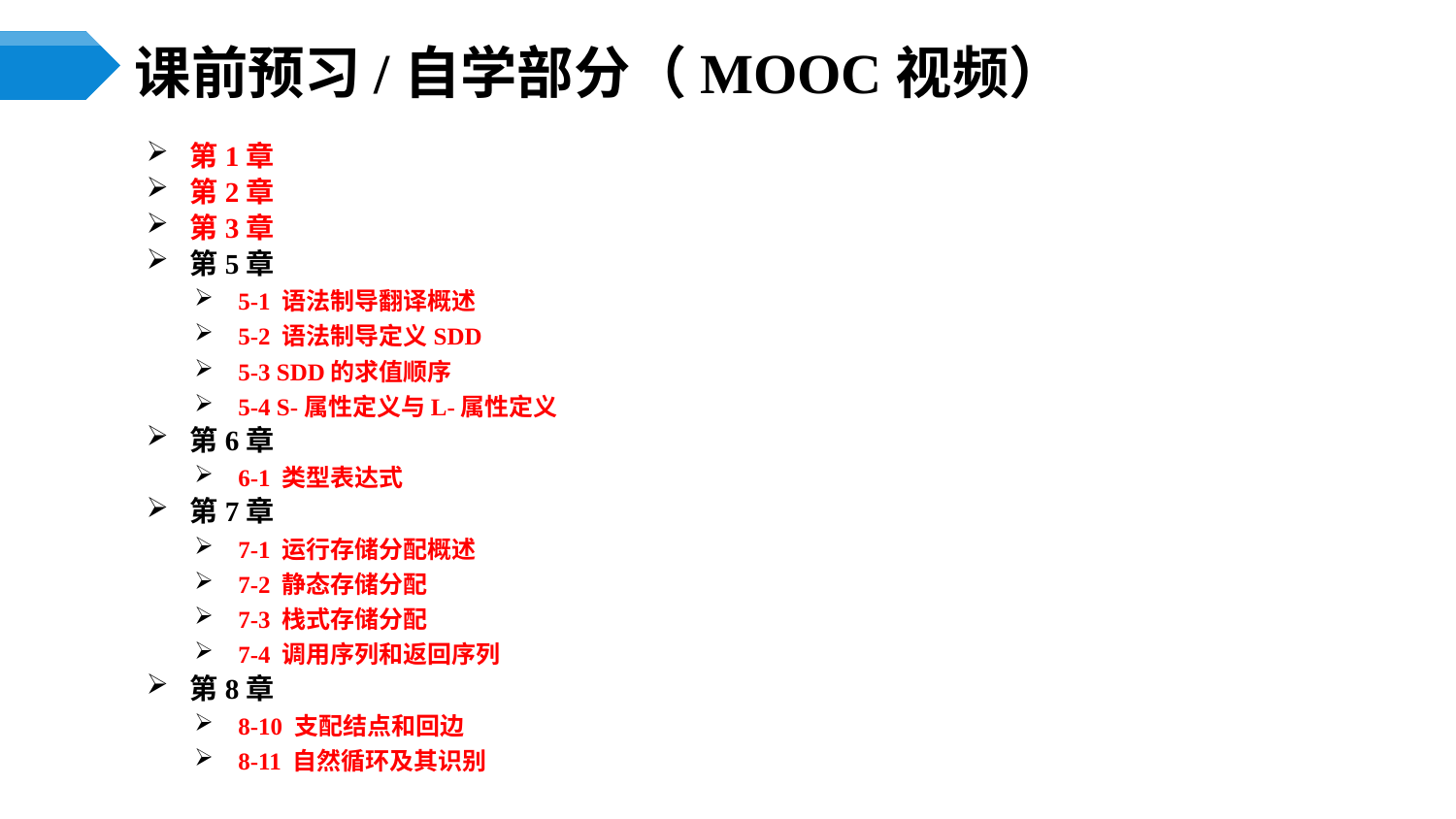

# 课前预习/自学部分（MOOC视频）
第1章
第2章
第3章
第5章
5-1 语法制导翻译概述
5-2 语法制导定义SDD
5-3 SDD的求值顺序
5-4 S-属性定义与L-属性定义
第6章
6-1 类型表达式
第7章
7-1 运行存储分配概述
7-2 静态存储分配
7-3 栈式存储分配
7-4 调用序列和返回序列
第8章
8-10 支配结点和回边
8-11 自然循环及其识别